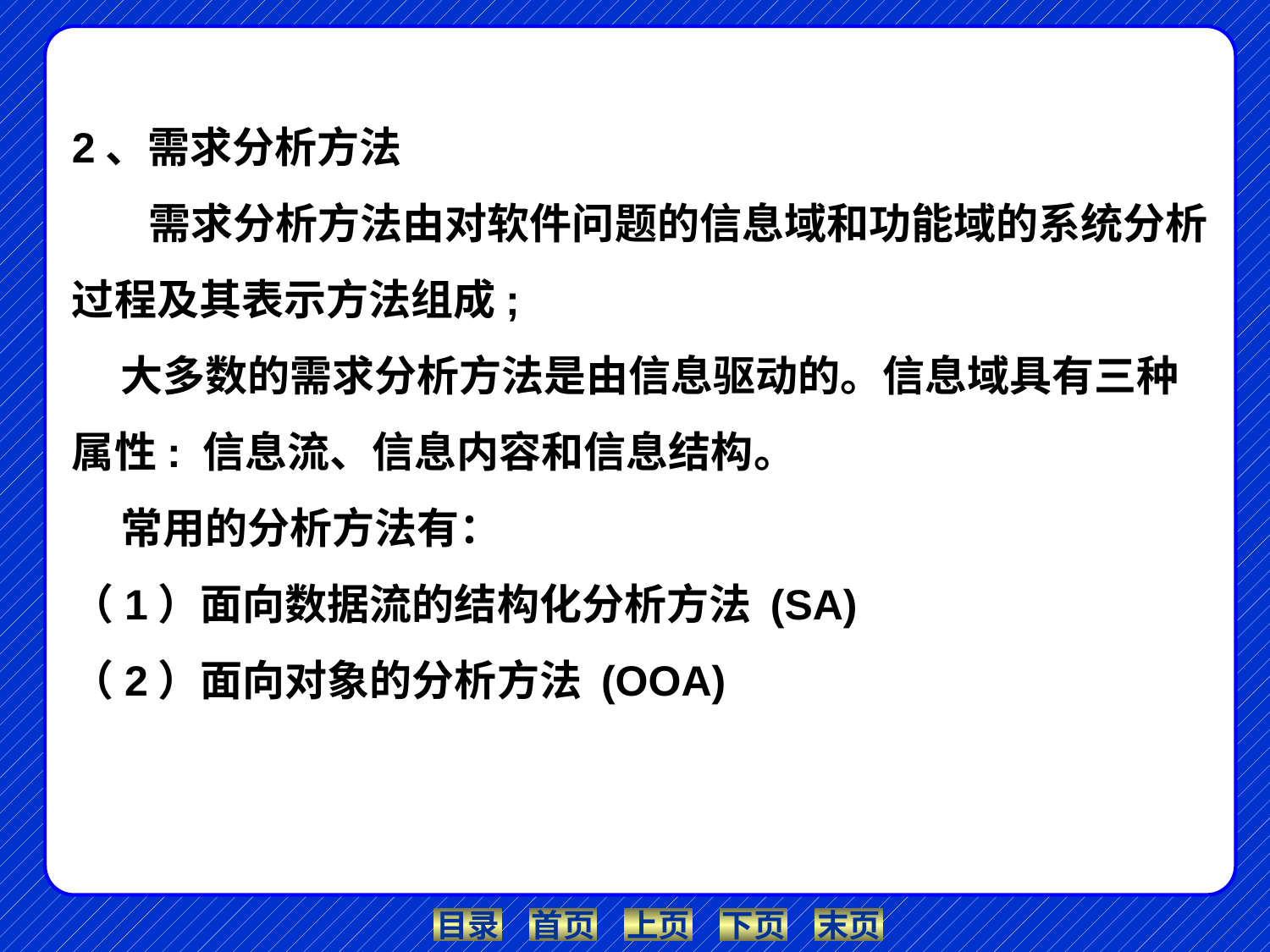

2、需求分析方法
       需求分析方法由对软件问题的信息域和功能域的系统分析过程及其表示方法组成;
    大多数的需求分析方法是由信息驱动的。信息域具有三种属性: 信息流、信息内容和信息结构。
    常用的分析方法有：
（1）面向数据流的结构化分析方法 (SA)
（2）面向对象的分析方法 (OOA)